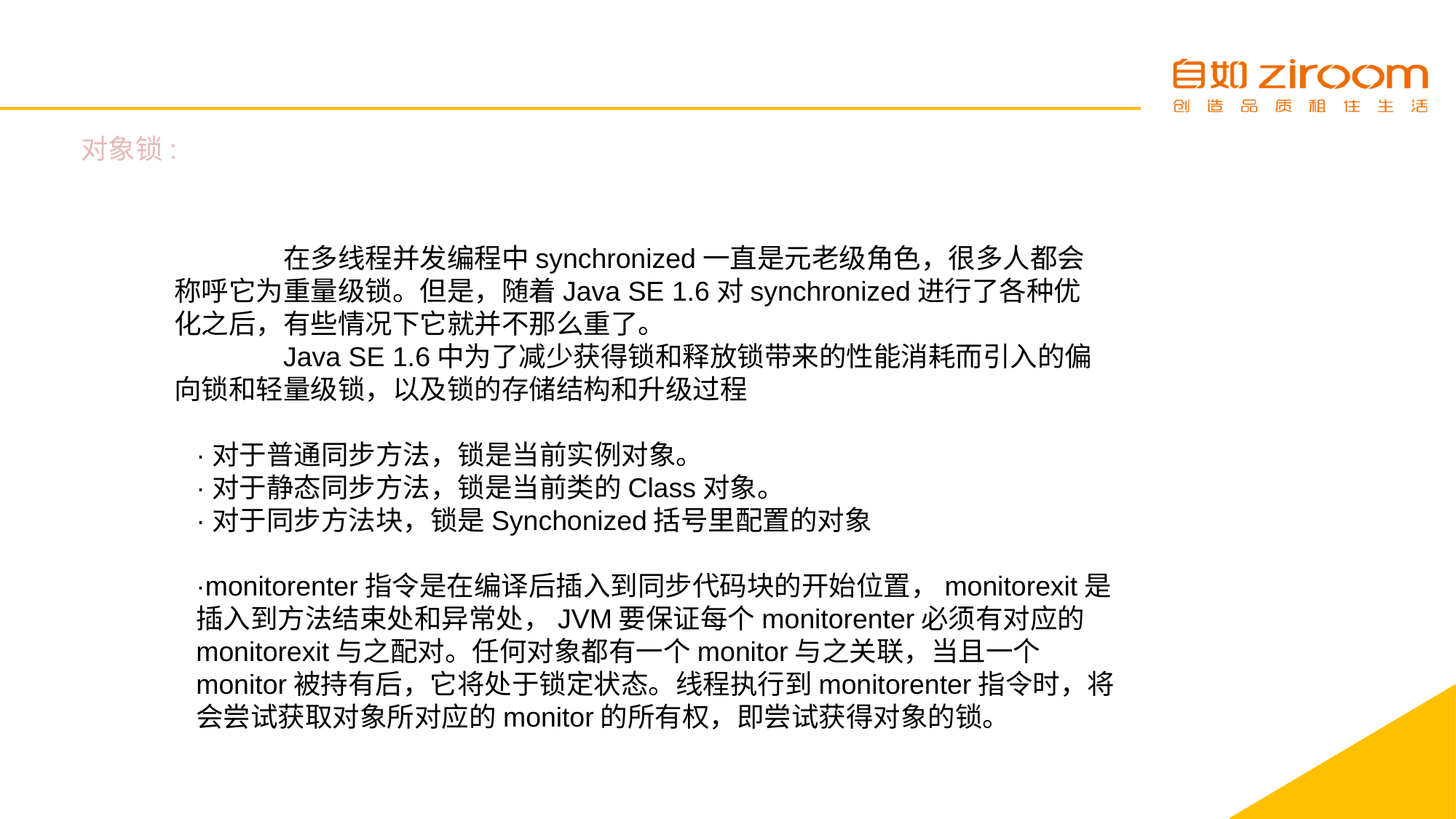

对象锁:

	在多线程并发编程中synchronized一直是元老级角色，很多人都会称呼它为重量级锁。但是，随着Java SE 1.6对synchronized进行了各种优化之后，有些情况下它就并不那么重了。
	Java SE 1.6中为了减少获得锁和释放锁带来的性能消耗而引入的偏向锁和轻量级锁，以及锁的存储结构和升级过程
·对于普通同步方法，锁是当前实例对象。
·对于静态同步方法，锁是当前类的Class对象。
·对于同步方法块，锁是Synchonized括号里配置的对象

·monitorenter指令是在编译后插入到同步代码块的开始位置，monitorexit是插入到方法结束处和异常处，JVM要保证每个monitorenter必须有对应的monitorexit与之配对。任何对象都有一个monitor与之关联，当且一个monitor被持有后，它将处于锁定状态。线程执行到monitorenter指令时，将会尝试获取对象所对应的monitor的所有权，即尝试获得对象的锁。